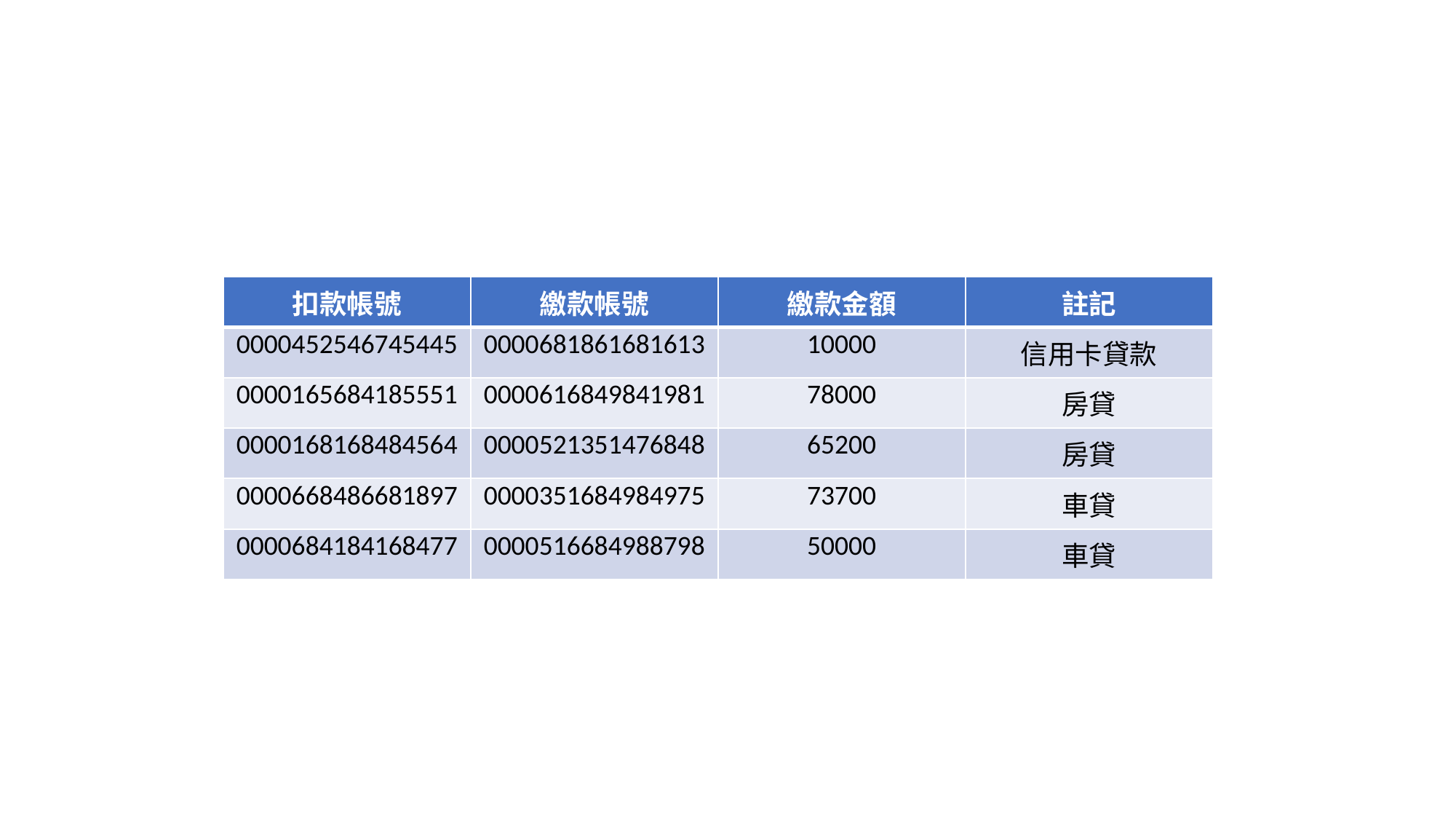

| 扣款帳號 | 繳款帳號 | 繳款金額 | 註記 |
| --- | --- | --- | --- |
| 0000452546745445 | 0000681861681613 | 10000 | 信用卡貸款 |
| 0000165684185551 | 0000616849841981 | 78000 | 房貸 |
| 0000168168484564 | 0000521351476848 | 65200 | 房貸 |
| 0000668486681897 | 0000351684984975 | 73700 | 車貸 |
| 0000684184168477 | 0000516684988798 | 50000 | 車貸 |